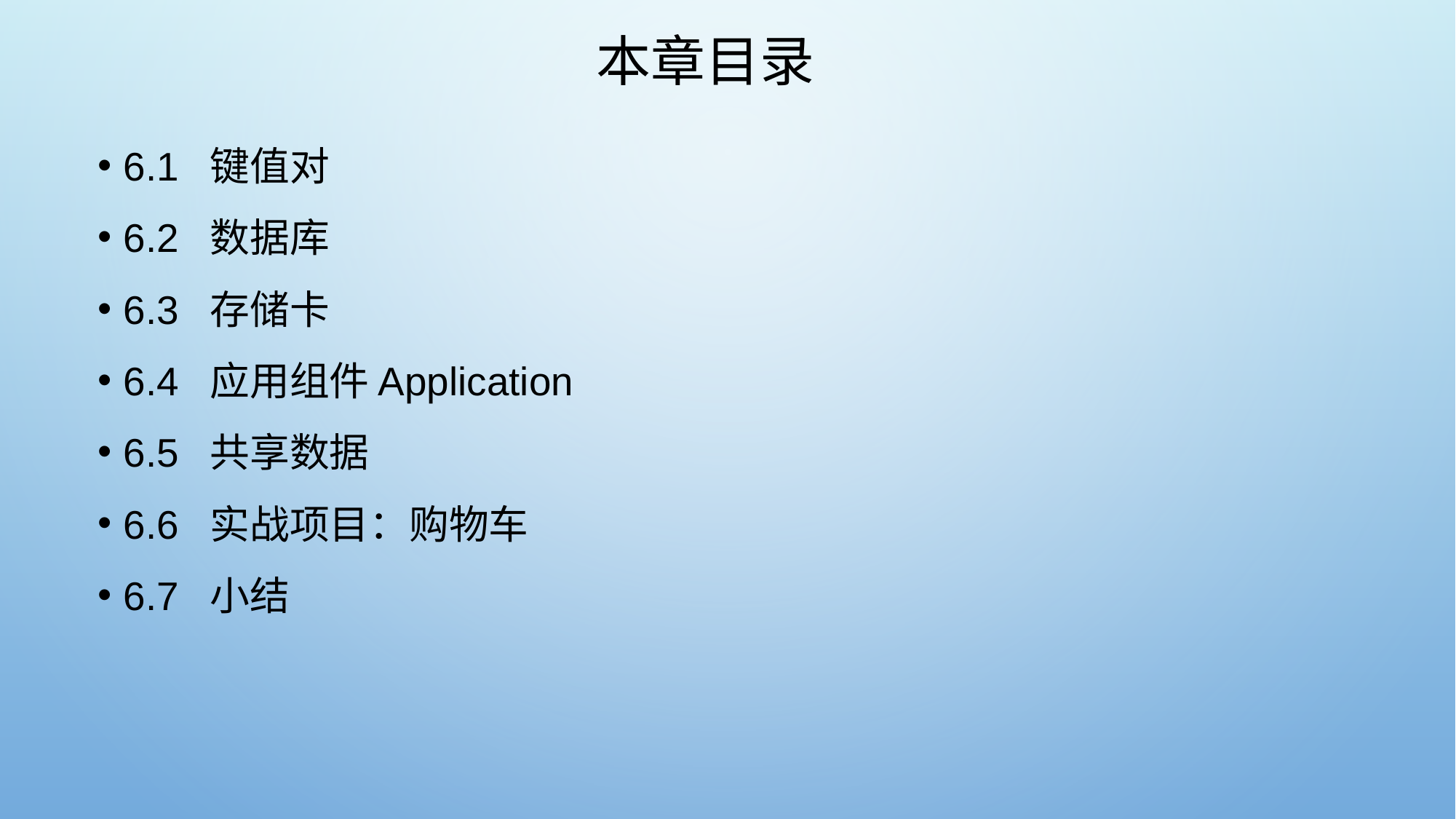

# 本章目录
6.1  键值对
6.2  数据库
6.3  存储卡
6.4  应用组件Application
6.5  共享数据
6.6  实战项目：购物车
6.7  小结